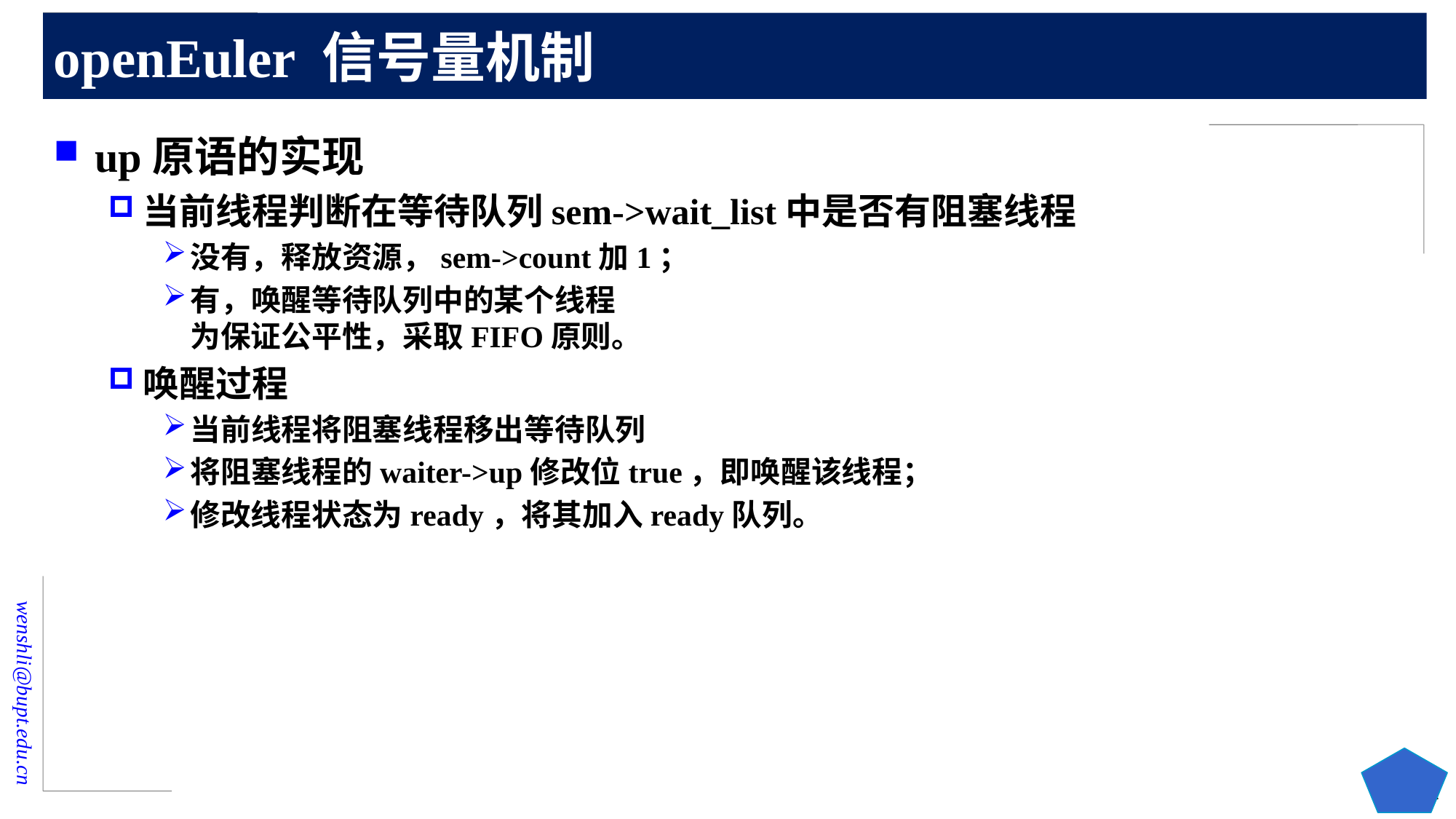

# openEuler 信号量机制
up原语的实现
当前线程判断在等待队列sem->wait_list中是否有阻塞线程
没有，释放资源，sem->count加1；
有，唤醒等待队列中的某个线程
为保证公平性，采取FIFO原则。
唤醒过程
当前线程将阻塞线程移出等待队列
将阻塞线程的waiter->up修改位true，即唤醒该线程；
修改线程状态为ready，将其加入ready队列。

92